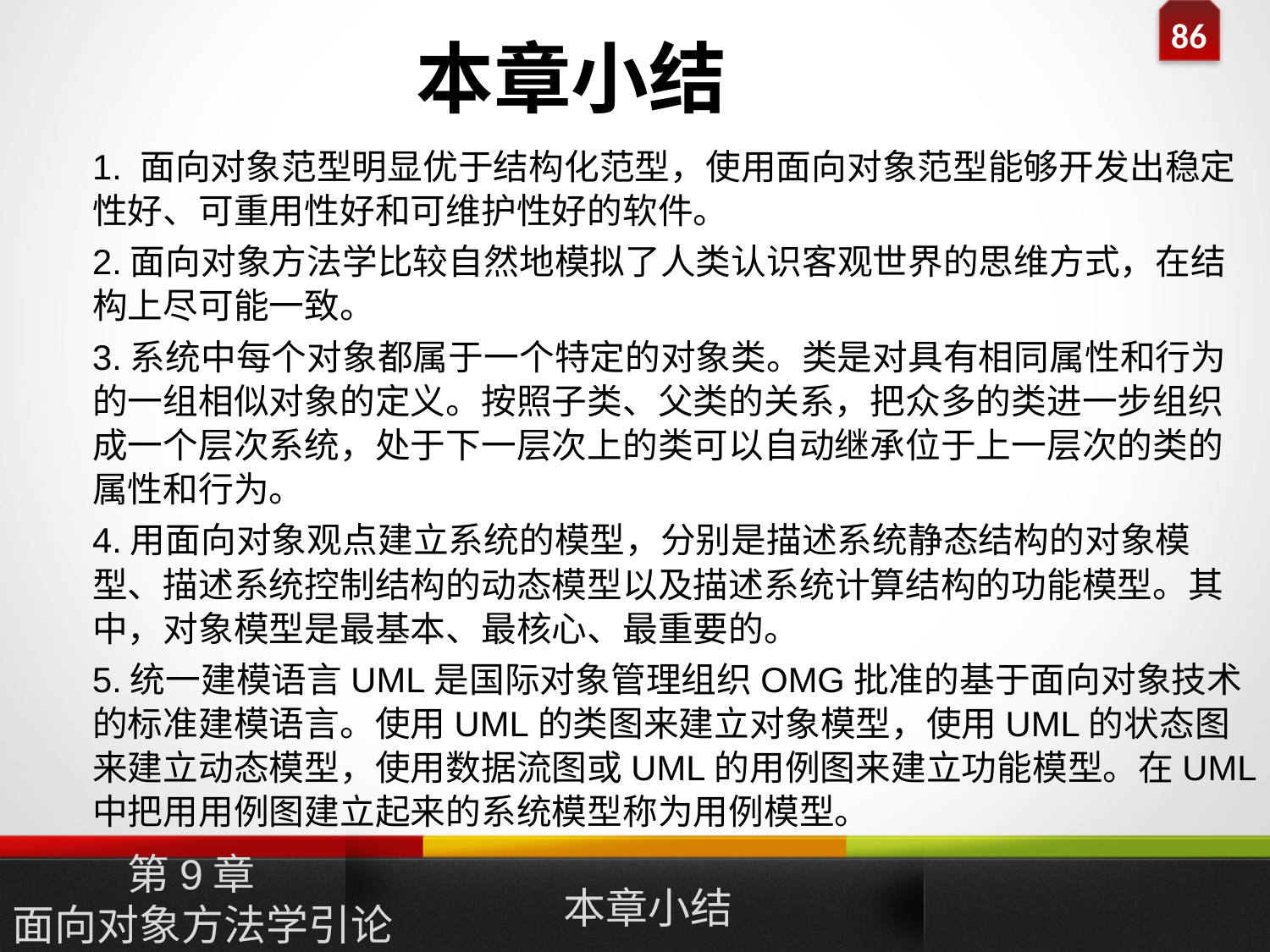

本章小结
1. 面向对象范型明显优于结构化范型，使用面向对象范型能够开发出稳定性好、可重用性好和可维护性好的软件。
2.面向对象方法学比较自然地模拟了人类认识客观世界的思维方式，在结构上尽可能一致。
3.系统中每个对象都属于一个特定的对象类。类是对具有相同属性和行为的一组相似对象的定义。按照子类、父类的关系，把众多的类进一步组织成一个层次系统，处于下一层次上的类可以自动继承位于上一层次的类的属性和行为。
4.用面向对象观点建立系统的模型，分别是描述系统静态结构的对象模型、描述系统控制结构的动态模型以及描述系统计算结构的功能模型。其中，对象模型是最基本、最核心、最重要的。
5.统一建模语言UML是国际对象管理组织OMG批准的基于面向对象技术的标准建模语言。使用UML的类图来建立对象模型，使用UML的状态图来建立动态模型，使用数据流图或UML的用例图来建立功能模型。在UML中把用用例图建立起来的系统模型称为用例模型。
本章小结